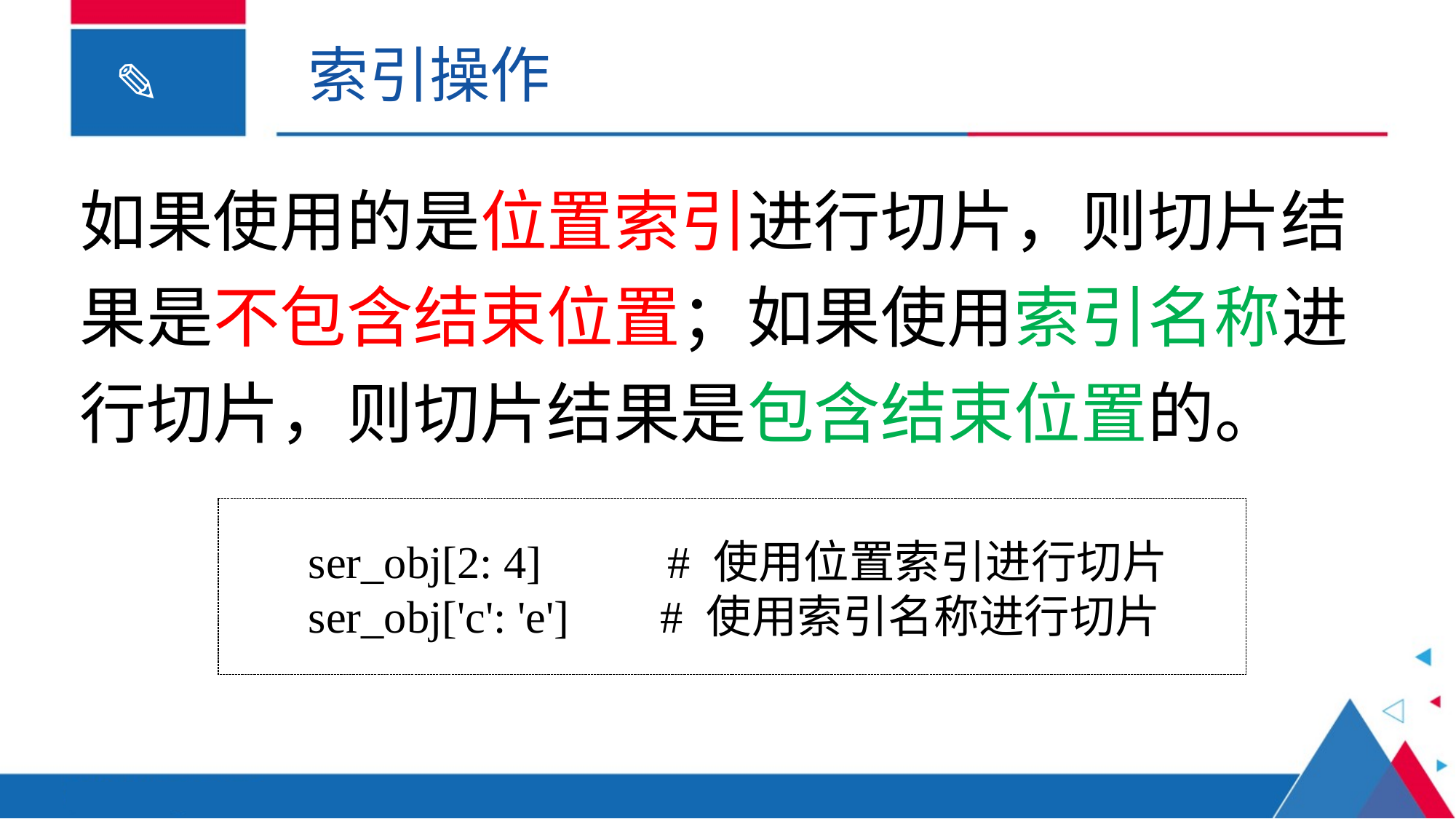

索引操作
如果使用的是位置索引进行切片，则切片结果是不包含结束位置；如果使用索引名称进行切片，则切片结果是包含结束位置的。

ser_obj[2: 4]           # 使用位置索引进行切片
ser_obj['c': 'e']        # 使用索引名称进行切片